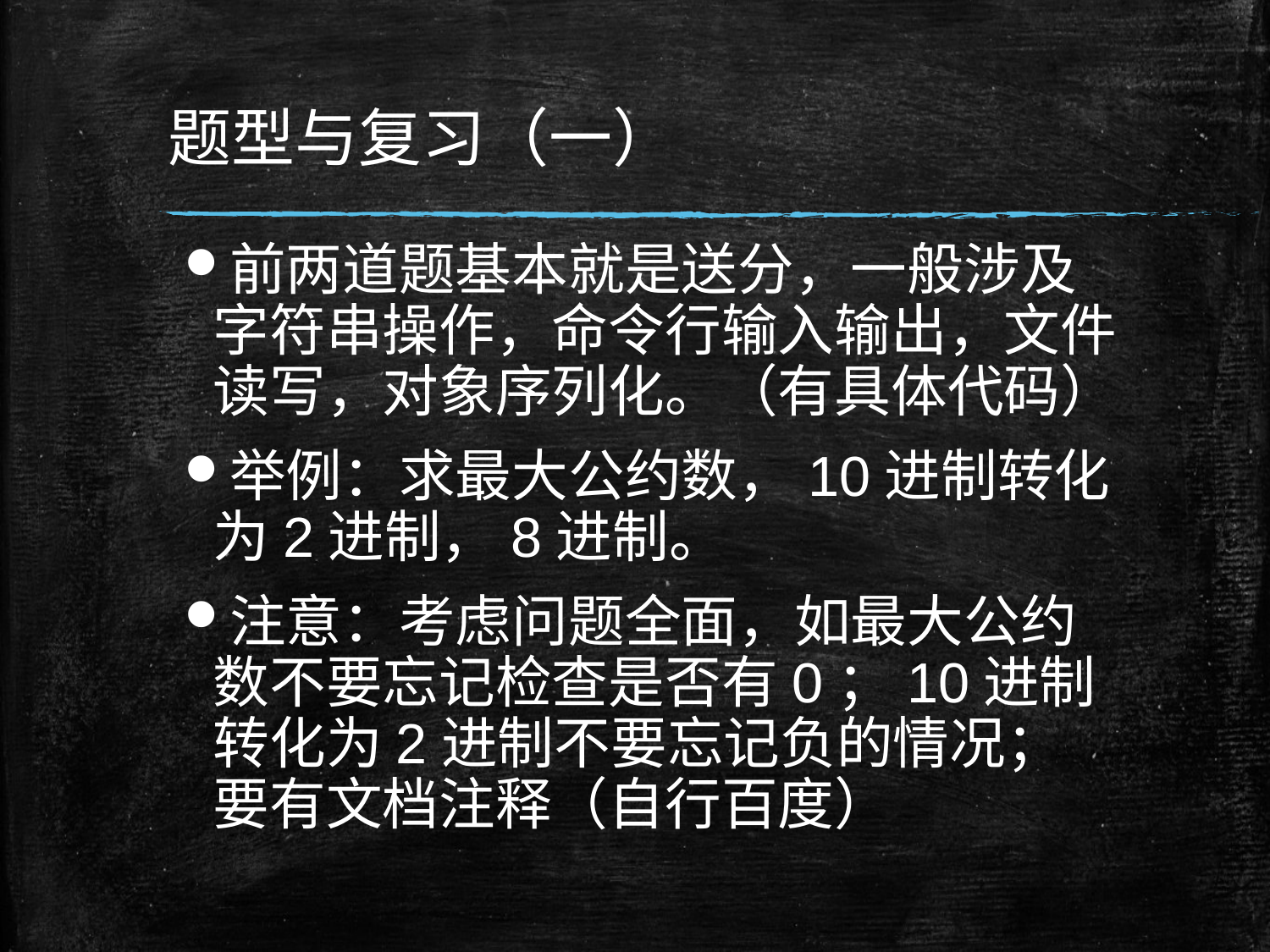

# 题型与复习（一）
前两道题基本就是送分，一般涉及字符串操作，命令行输入输出，文件读写，对象序列化。（有具体代码）
举例：求最大公约数，10进制转化为2进制，8进制。
注意：考虑问题全面，如最大公约数不要忘记检查是否有0；10进制转化为2进制不要忘记负的情况；要有文档注释（自行百度）